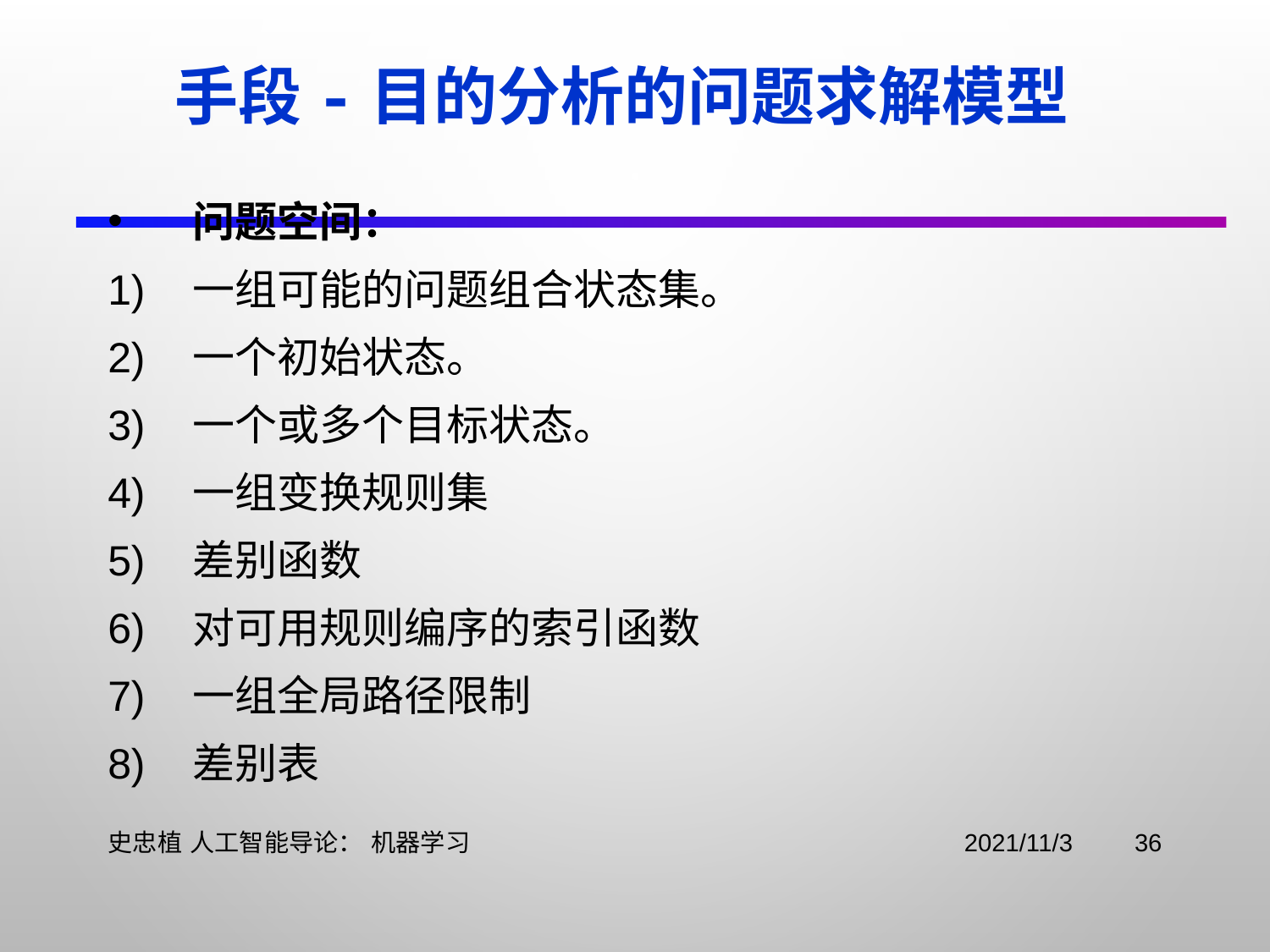

# 手段-目的分析的问题求解模型
问题空间：
一组可能的问题组合状态集。
一个初始状态。
一个或多个目标状态。
一组变换规则集
差别函数
对可用规则编序的索引函数
一组全局路径限制
差别表

史忠植 人工智能导论： 机器学习
2021/11/3
36